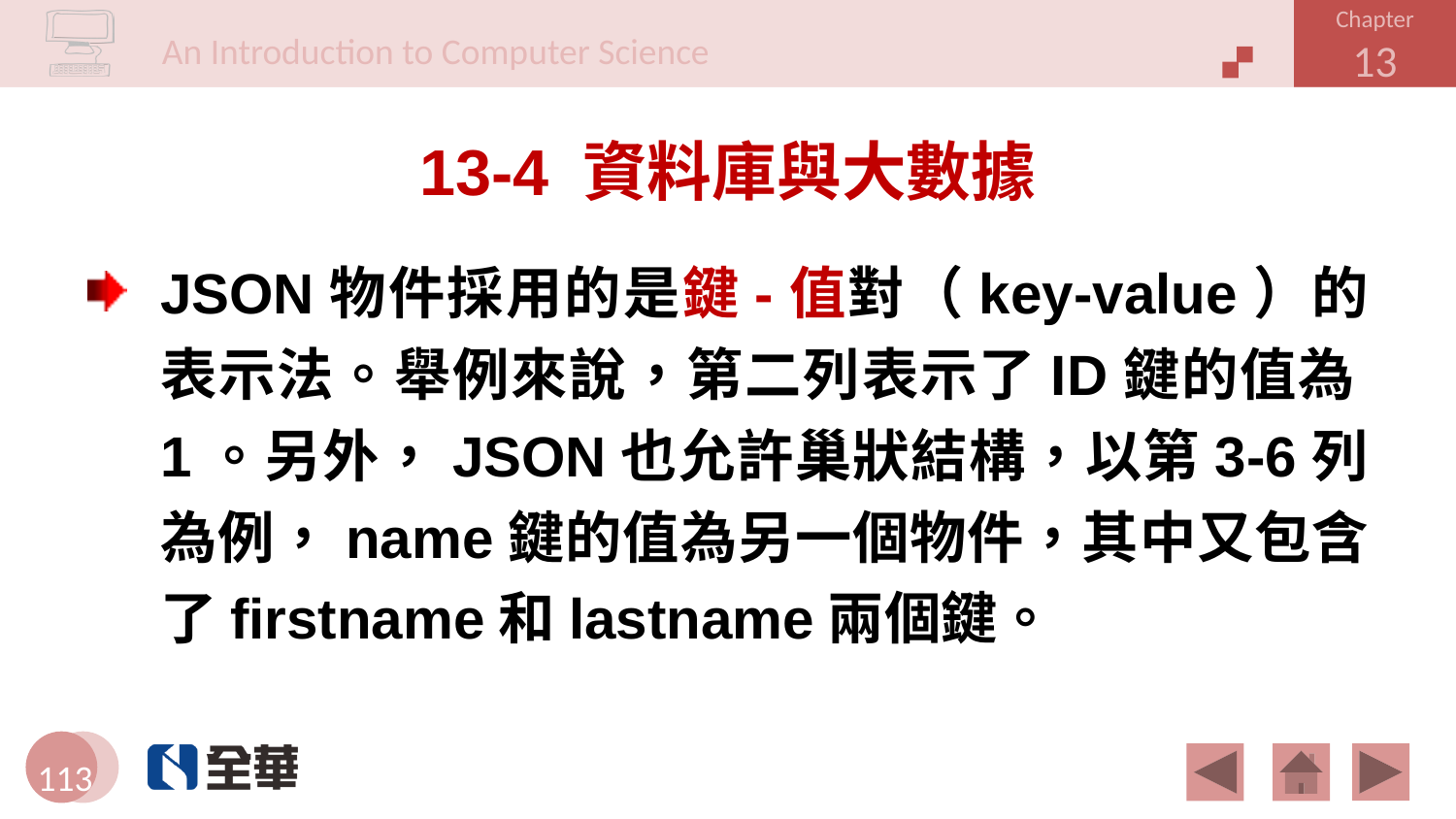

# 13-4 資料庫與大數據
JSON物件採用的是鍵-值對（key-value）的表示法。舉例來說，第二列表示了ID鍵的值為1。另外，JSON也允許巢狀結構，以第3-6列為例，name鍵的值為另一個物件，其中又包含了firstname和lastname兩個鍵。